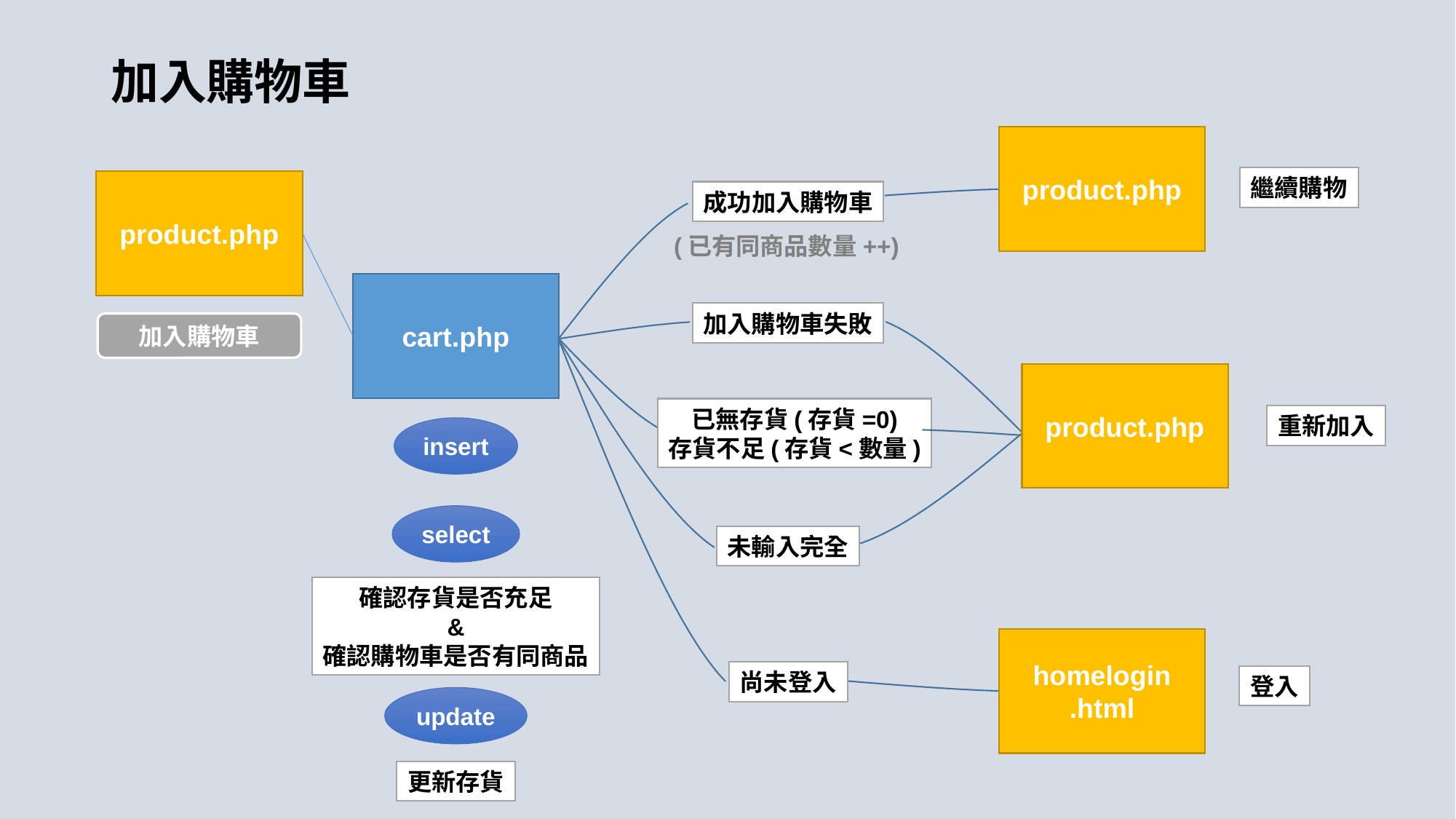

加入購物車
product.php
繼續購物
product.php
成功加入購物車

(已有同商品數量++)
cart.php
加入購物車失敗
加入購物車

product.php
已無存貨(存貨=0)
存貨不足(存貨<數量)
重新加入
insert

select
未輸入完全
確認存貨是否充足
&
確認購物車是否有同商品
homelogin
.html
尚未登入
登入

update
更新存貨